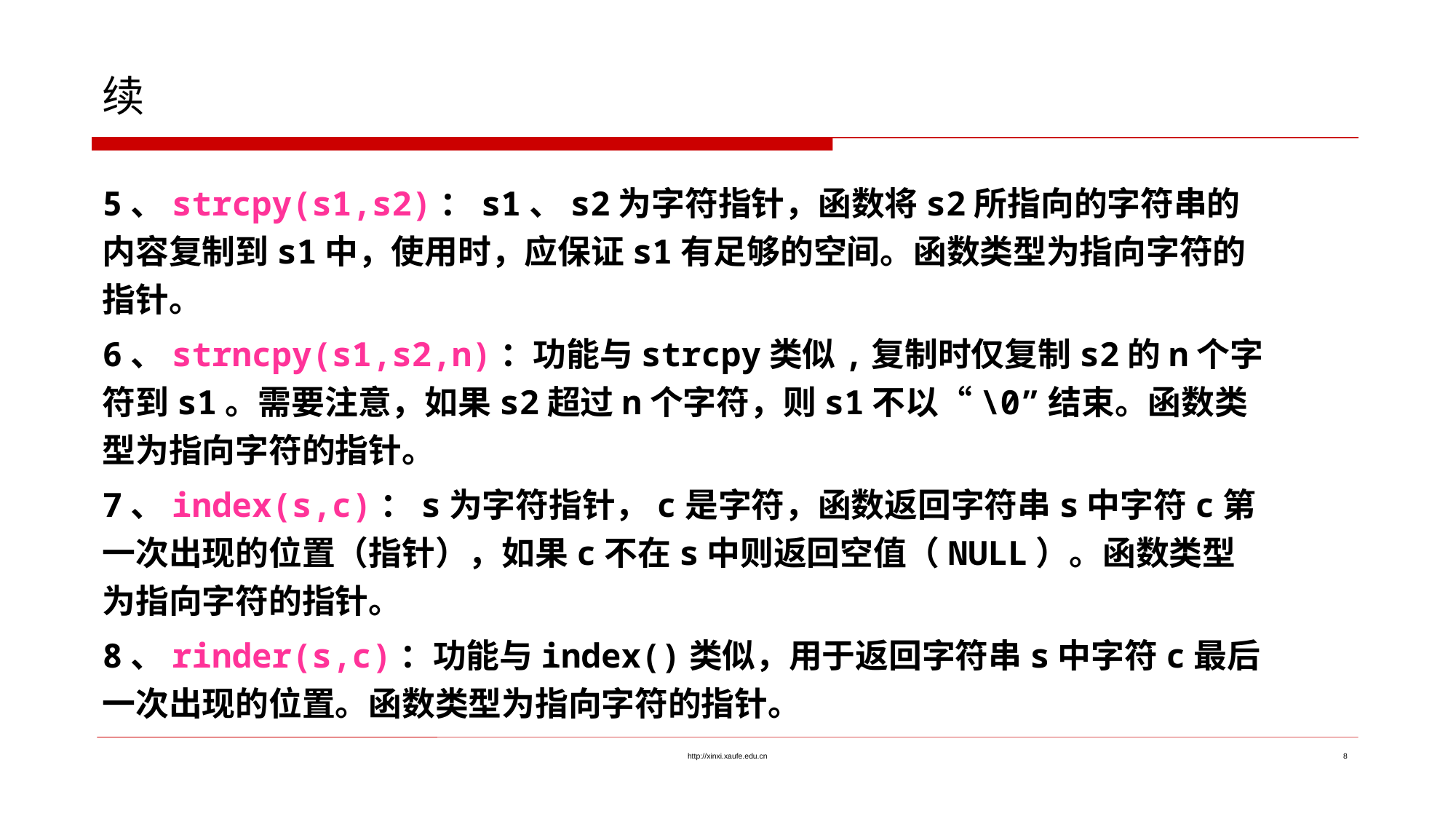

# 续
5、strcpy(s1,s2)：s1、s2为字符指针，函数将s2所指向的字符串的内容复制到s1中，使用时，应保证s1有足够的空间。函数类型为指向字符的指针。
6、strncpy(s1,s2,n)：功能与strcpy类似,复制时仅复制s2的n个字符到s1。需要注意，如果s2超过n个字符，则s1不以“\0”结束。函数类型为指向字符的指针。
7、index(s,c)：s为字符指针，c是字符，函数返回字符串s中字符c第一次出现的位置（指针），如果c不在s中则返回空值（NULL）。函数类型为指向字符的指针。
8、rinder(s,c)：功能与index()类似，用于返回字符串s中字符c最后一次出现的位置。函数类型为指向字符的指针。
http://xinxi.xaufe.edu.cn
8